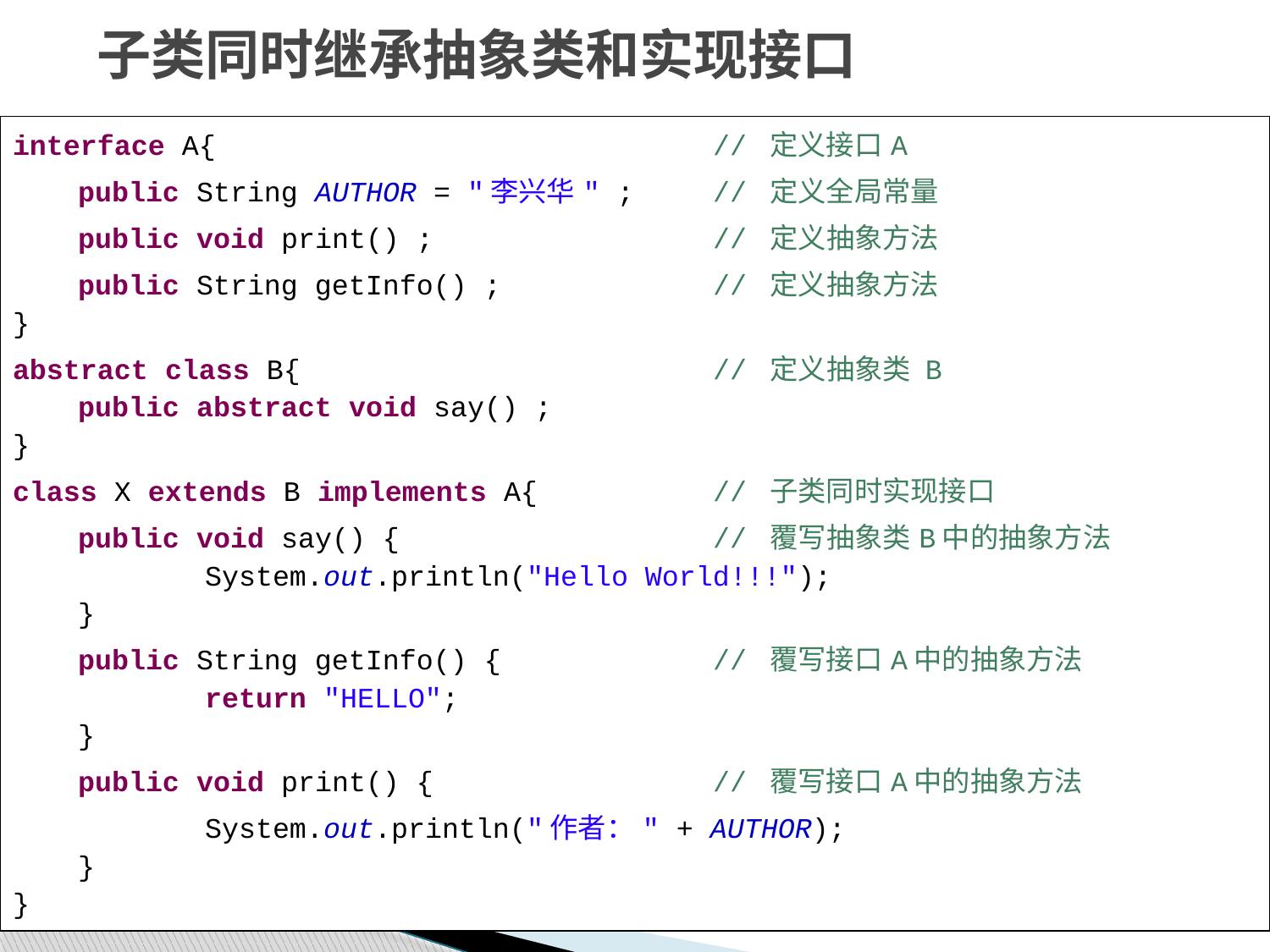

# 子类同时继承抽象类和实现接口
| interface A{ // 定义接口A public String AUTHOR = "李兴华" ; // 定义全局常量 public void print() ; // 定义抽象方法 public String getInfo() ; // 定义抽象方法 } abstract class B{ // 定义抽象类 B public abstract void say() ; } class X extends B implements A{ // 子类同时实现接口 public void say() { // 覆写抽象类B中的抽象方法 System.out.println("Hello World!!!"); } public String getInfo() { // 覆写接口A中的抽象方法 return "HELLO"; } public void print() { // 覆写接口A中的抽象方法 System.out.println("作者：" + AUTHOR); } } |
| --- |